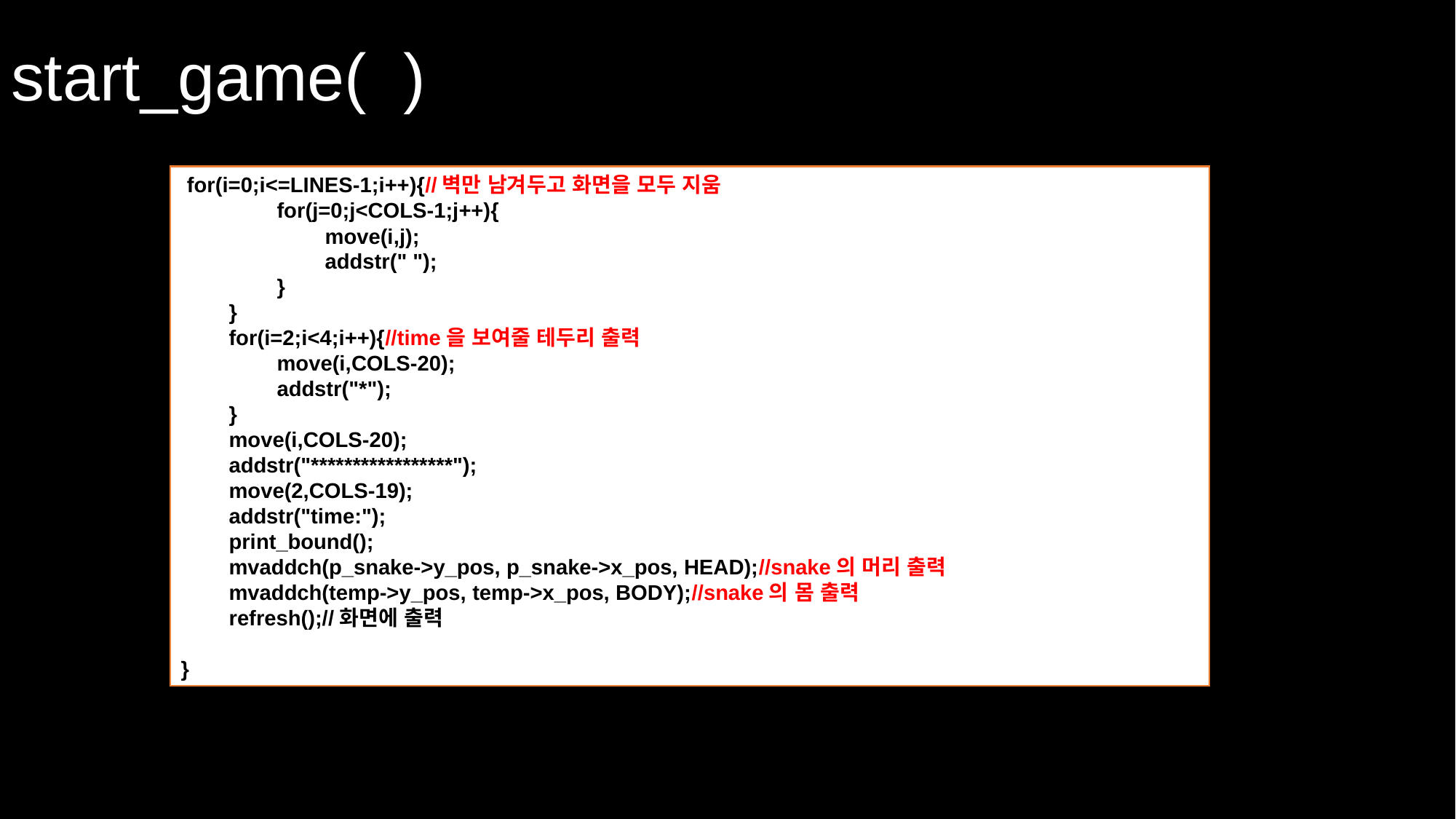

# start_game(  )
 for(i=0;i<=LINES-1;i++){//벽만 남겨두고 화면을 모두 지움
                for(j=0;j<COLS-1;j++){
                        move(i,j);
                        addstr(" ");
                }
        }
        for(i=2;i<4;i++){//time을 보여줄 테두리 출력
                move(i,COLS-20);
                addstr("*");
        }
        move(i,COLS-20);
        addstr("*****************");
        move(2,COLS-19);
        addstr("time:");
        print_bound();
        mvaddch(p_snake->y_pos, p_snake->x_pos, HEAD);//snake의 머리 출력
        mvaddch(temp->y_pos, temp->x_pos, BODY);//snake의 몸 출력
        refresh();//화면에 출력

}